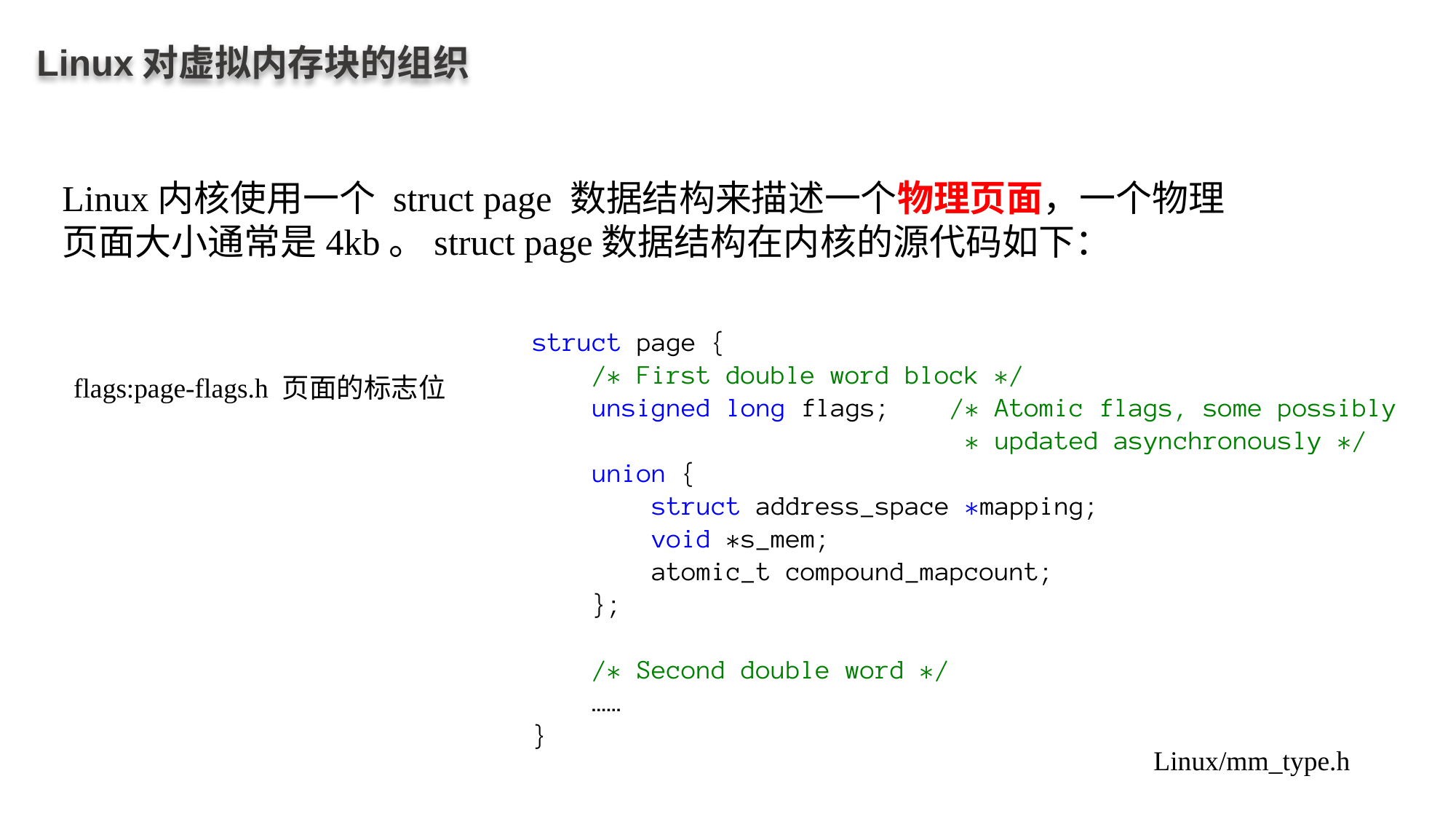

Linux对虚拟内存块的组织
Linux内核使用一个 struct page 数据结构来描述一个物理页面，一个物理页面大小通常是4kb。struct page数据结构在内核的源代码如下：

struct page {
    /* First double word block */
    unsigned long flags;    /* Atomic flags, some possibly
                             * updated asynchronously */
    union {
        struct address_space *mapping;
        void *s_mem;
        atomic_t compound_mapcount;
    };
    /* Second double word */
    ……
}
flags:page-flags.h 页面的标志位
Linux/mm_type.h

18